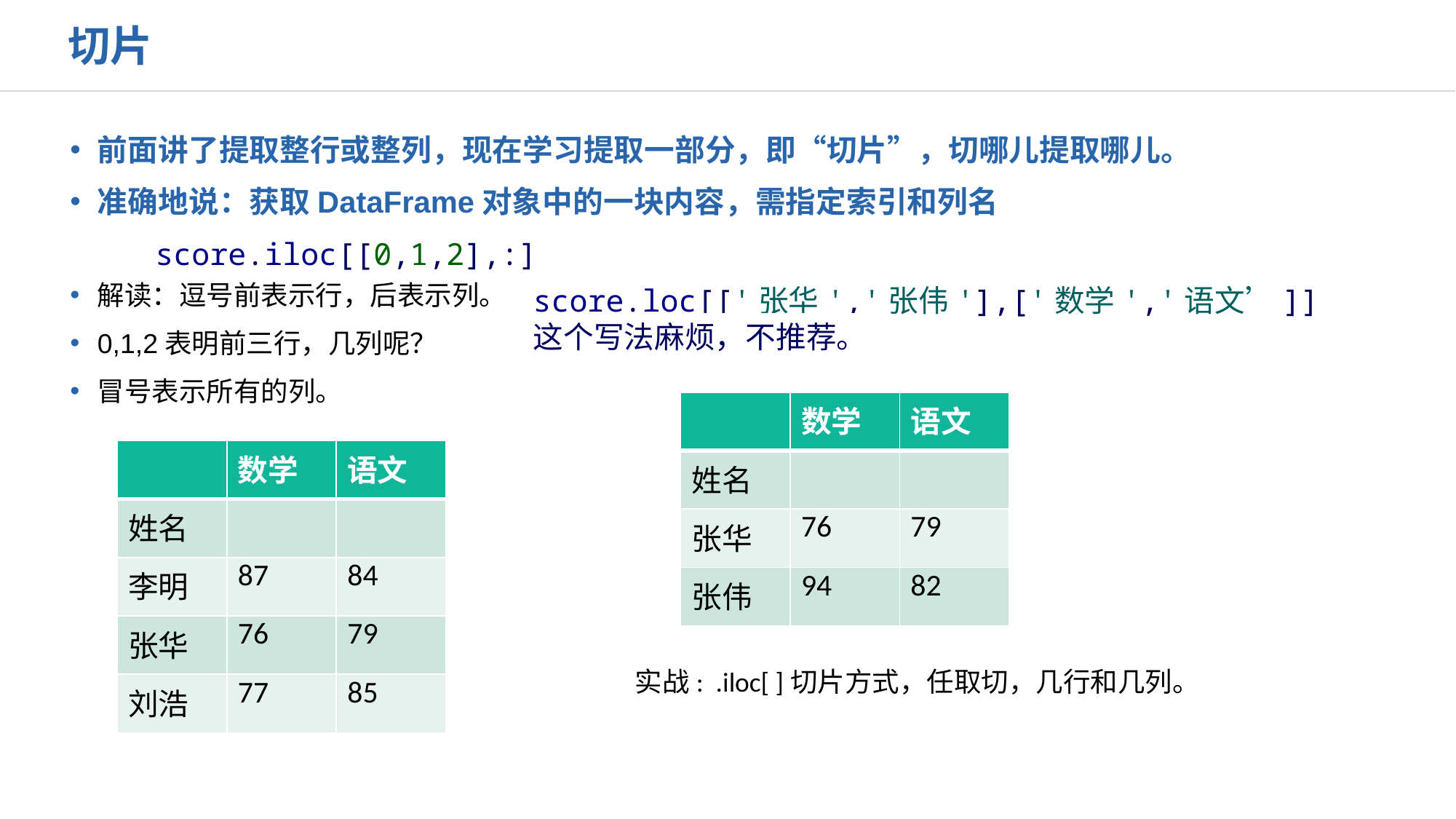

切片
前面讲了提取整行或整列，现在学习提取一部分，即“切片”，切哪儿提取哪儿。
准确地说：获取DataFrame对象中的一块内容，需指定索引和列名

解读：逗号前表示行，后表示列。
0,1,2表明前三行，几列呢？
冒号表示所有的列。
score.iloc[[0,1,2],:]
score.loc[['张华','张伟'],['数学','语文’]]
这个写法麻烦，不推荐。
|  | 数学 | 语文 |
| --- | --- | --- |
| 姓名 |  |  |
| 张华 | 76 | 79 |
| 张伟 | 94 | 82 |
|  | 数学 | 语文 |
| --- | --- | --- |
| 姓名 |  |  |
| 李明 | 87 | 84 |
| 张华 | 76 | 79 |
| 刘浩 | 77 | 85 |
实战:  .iloc[ ]切片方式，任取切，几行和几列。